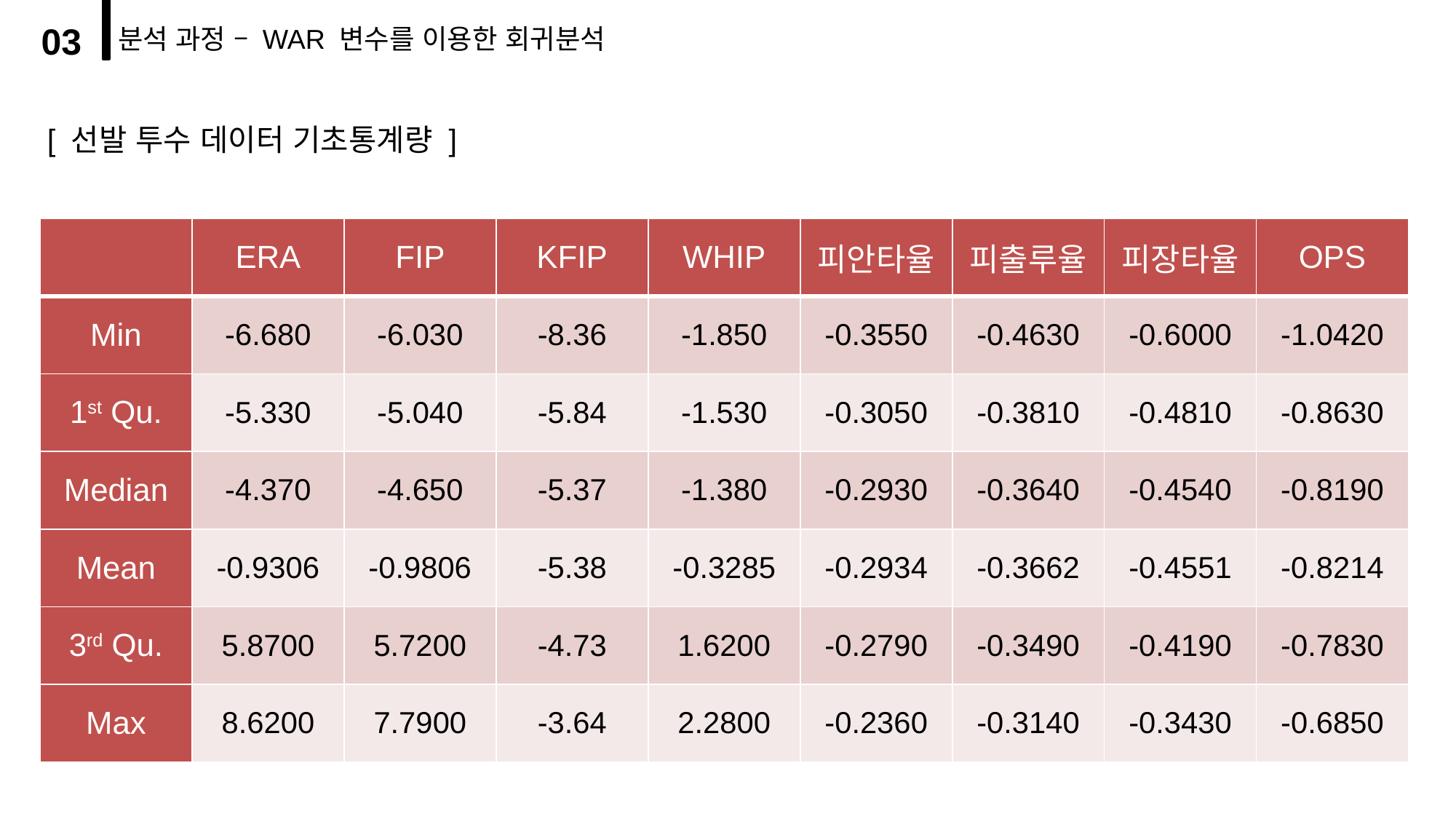

03

분석 과정 – WAR 변수를 이용한 회귀분석
[ 선발 투수 데이터 기초통계량 ]
|  | ERA | FIP | KFIP | WHIP | 피안타율 | 피출루율 | 피장타율 | OPS |
| --- | --- | --- | --- | --- | --- | --- | --- | --- |
| Min | -6.680 | -6.030 | -8.36 | -1.850 | -0.3550 | -0.4630 | -0.6000 | -1.0420 |
| 1st Qu. | -5.330 | -5.040 | -5.84 | -1.530 | -0.3050 | -0.3810 | -0.4810 | -0.8630 |
| Median | -4.370 | -4.650 | -5.37 | -1.380 | -0.2930 | -0.3640 | -0.4540 | -0.8190 |
| Mean | -0.9306 | -0.9806 | -5.38 | -0.3285 | -0.2934 | -0.3662 | -0.4551 | -0.8214 |
| 3rd Qu. | 5.8700 | 5.7200 | -4.73 | 1.6200 | -0.2790 | -0.3490 | -0.4190 | -0.7830 |
| Max | 8.6200 | 7.7900 | -3.64 | 2.2800 | -0.2360 | -0.3140 | -0.3430 | -0.6850 |